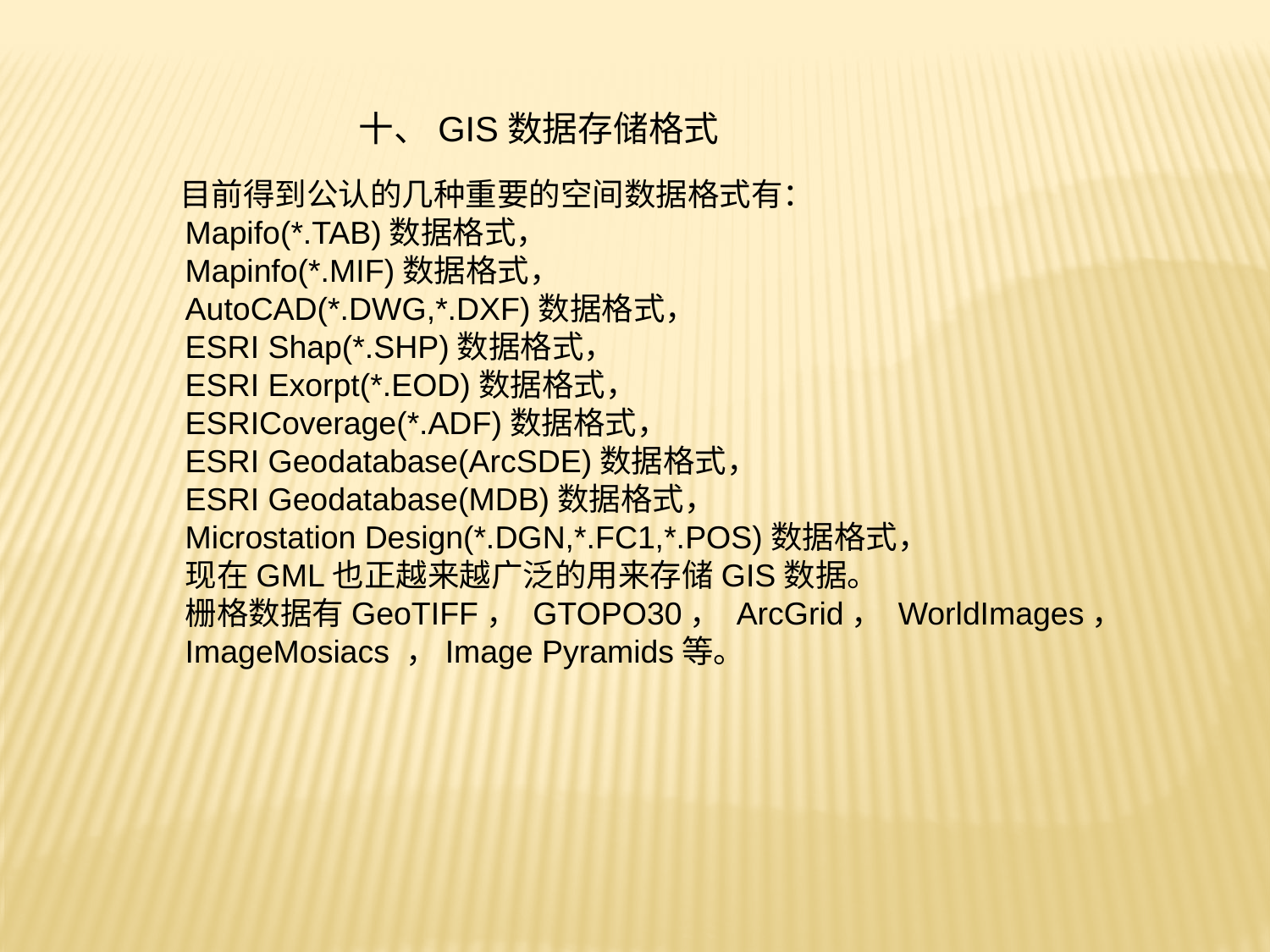

十、GIS数据存储格式
       目前得到公认的几种重要的空间数据格式有：
Mapifo(*.TAB)数据格式，
Mapinfo(*.MIF)数据格式，
AutoCAD(*.DWG,*.DXF)数据格式，
ESRI Shap(*.SHP)数据格式，
ESRI Exorpt(*.EOD)数据格式，
ESRICoverage(*.ADF)数据格式，
ESRI Geodatabase(ArcSDE)数据格式，
ESRI Geodatabase(MDB)数据格式，
Microstation Design(*.DGN,*.FC1,*.POS)数据格式，
现在GML也正越来越广泛的用来存储GIS数据。
栅格数据有GeoTIFF， GTOPO30， ArcGrid， WorldImages， ImageMosiacs ，Image Pyramids等。